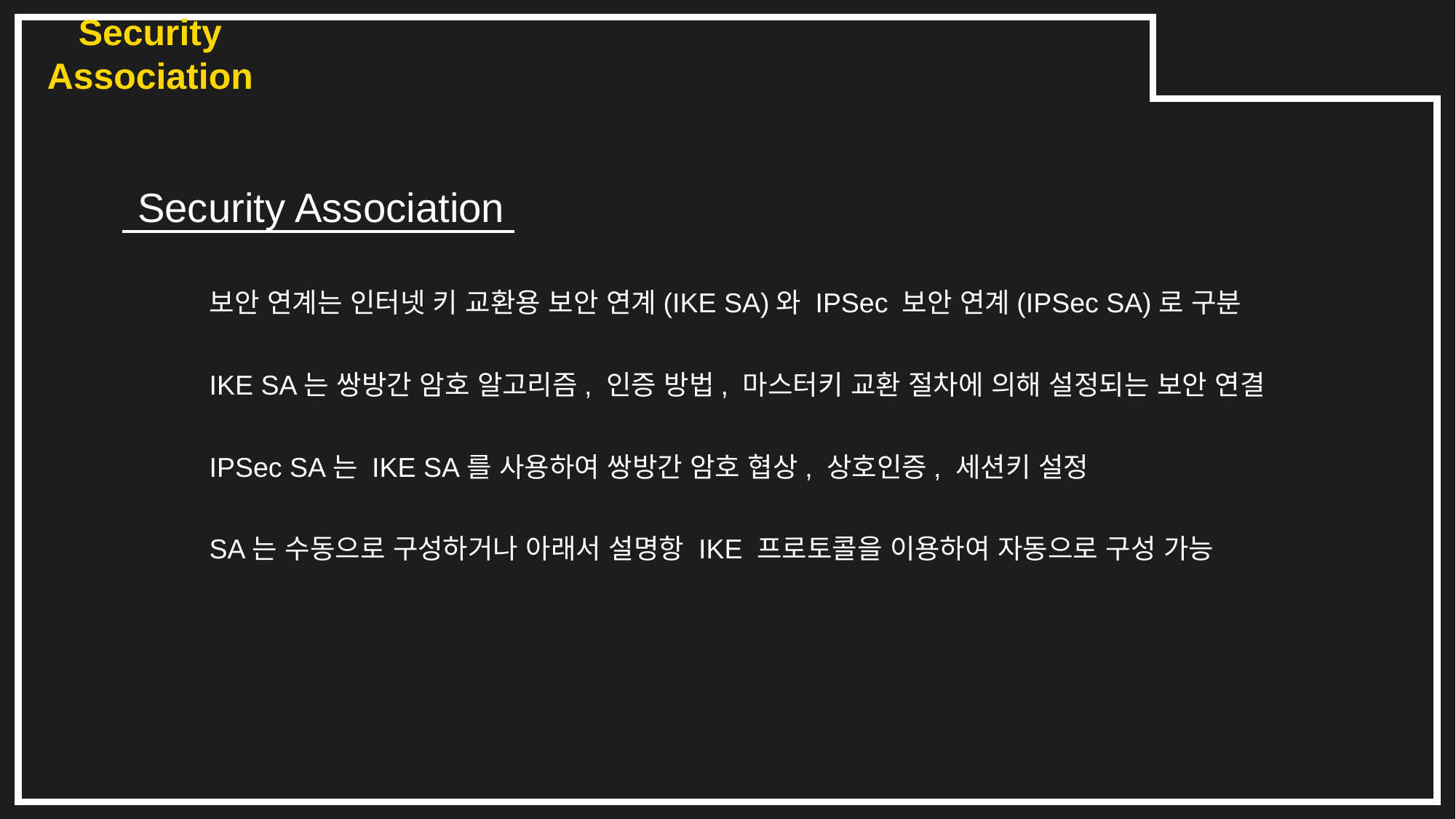

Security Association
Security Association
보안 연계는 인터넷 키 교환용 보안 연계(IKE SA)와 IPSec 보안 연계(IPSec SA)로 구분
IKE SA는 쌍방간 암호 알고리즘, 인증 방법, 마스터키 교환 절차에 의해 설정되는 보안 연결
IPSec SA는 IKE SA를 사용하여 쌍방간 암호 협상, 상호인증, 세션키 설정
SA는 수동으로 구성하거나 아래서 설명항 IKE 프로토콜을 이용하여 자동으로 구성 가능